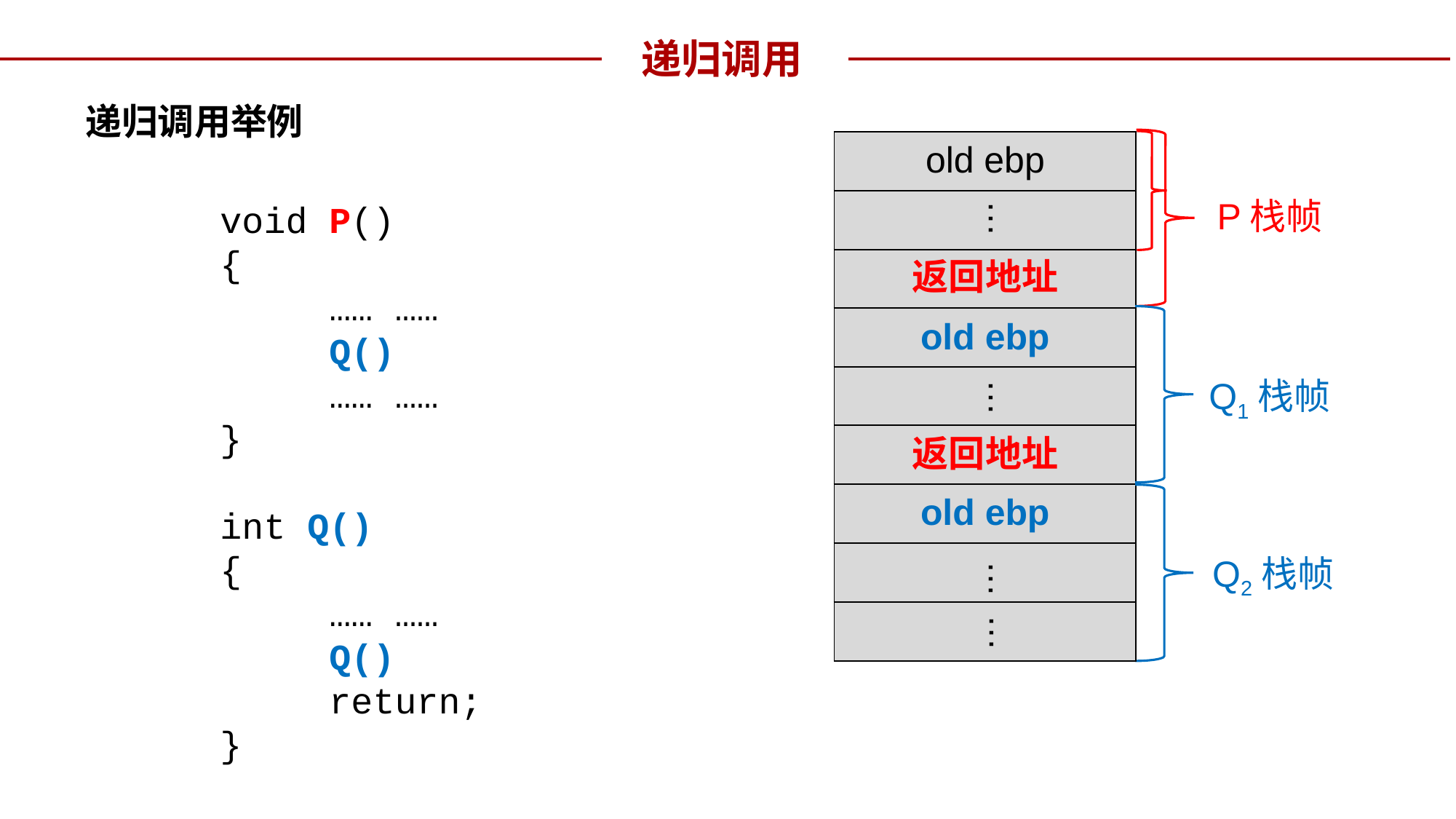

递归调用
递归调用举例

|  |
| --- |
|  |
old ebp
P栈帧
…
void P()
{
	…… ……
	Q()
	…… ……
}

int Q()
{
	…… ……
	Q()
	return;
}
返回地址
|  |
| --- |

old ebp
|  |
| --- |
|  |
| --- |
Q1栈帧
…
|  |
| --- |
返回地址
old ebp
|  |
| --- |

|  |
| --- |
Q2栈帧
…
|  |
| --- |
…